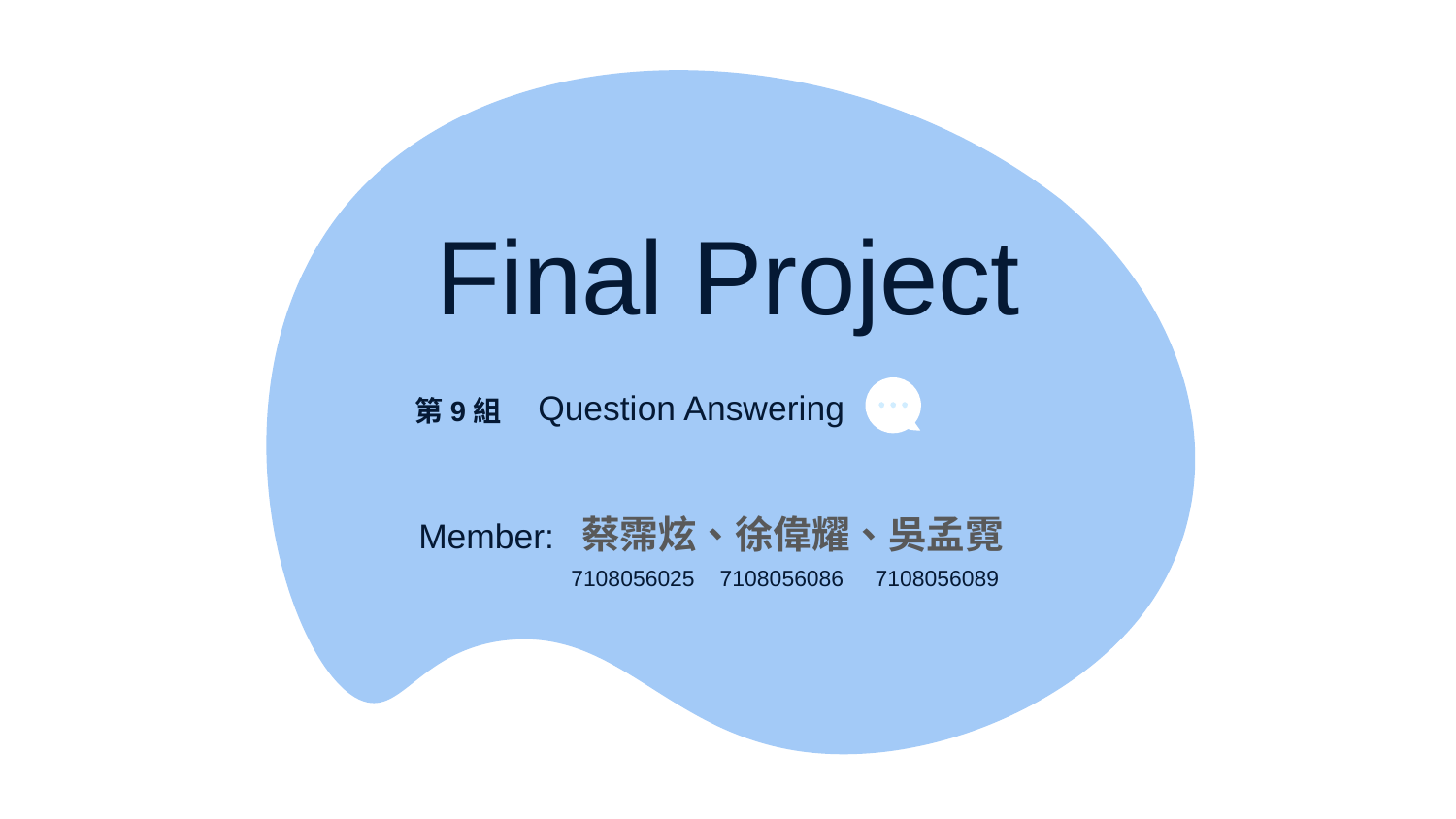

# Final Project
Question Answering

第9組
Member:  蔡霈炫、徐偉耀、吳孟霓
           7108056025    7108056086     7108056089